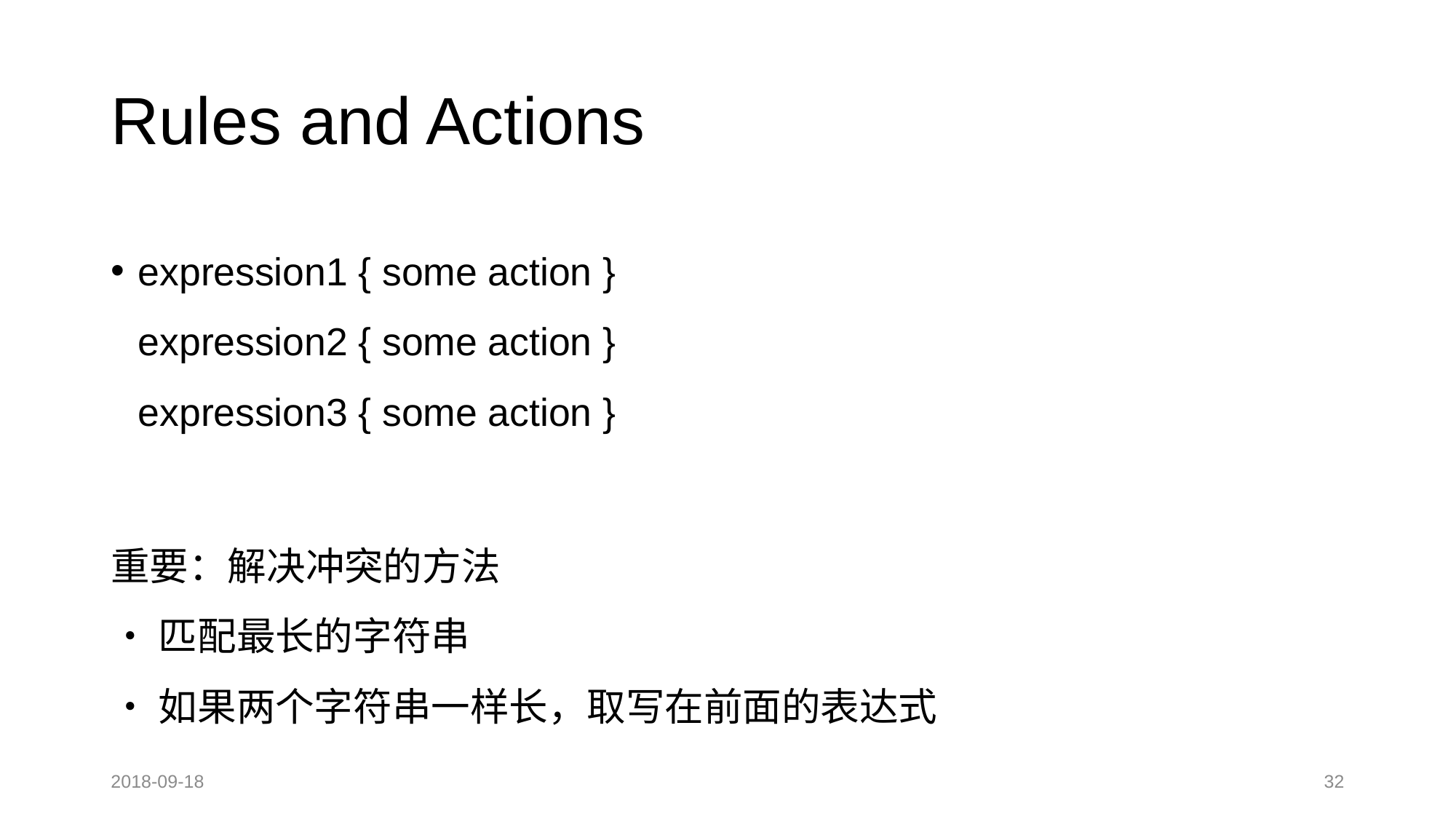

# Rules and Actions
expression1 { some action }
expression2 { some action }
expression3 { some action }
重要：解决冲突的方法
• 匹配最长的字符串
• 如果两个字符串一样长，取写在前面的表达式
2018-09-18
32